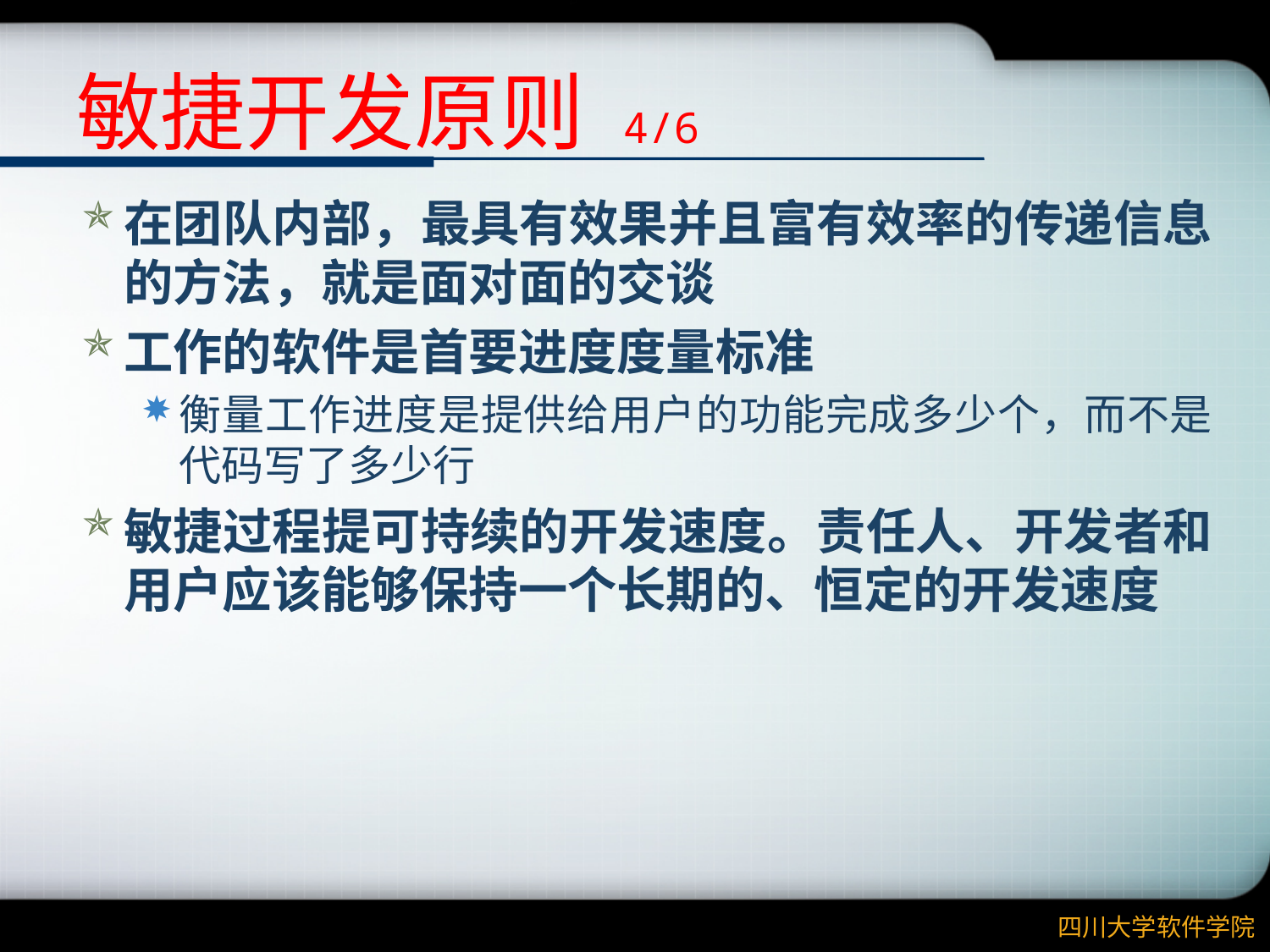

# 敏捷开发原则 4/6
在团队内部，最具有效果并且富有效率的传递信息的方法，就是面对面的交谈
工作的软件是首要进度度量标准
衡量工作进度是提供给用户的功能完成多少个，而不是代码写了多少行
敏捷过程提可持续的开发速度。责任人、开发者和用户应该能够保持一个长期的、恒定的开发速度